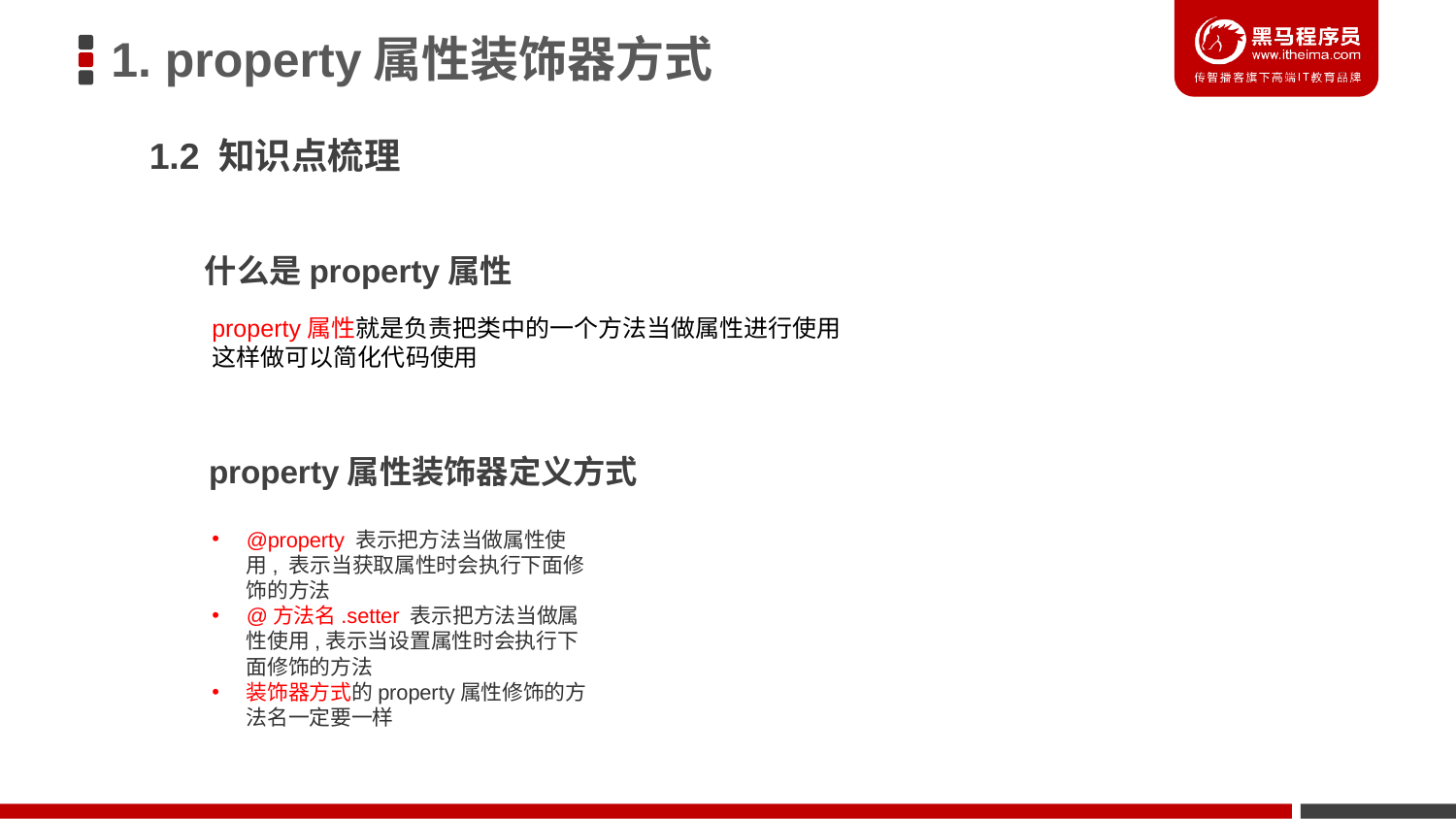

1. property属性装饰器方式
1.2 知识点梳理
什么是property属性
property属性就是负责把类中的一个方法当做属性进行使用
这样做可以简化代码使用
property属性装饰器定义方式
@property 表示把方法当做属性使用, 表示当获取属性时会执行下面修饰的方法
@方法名.setter 表示把方法当做属性使用,表示当设置属性时会执行下面修饰的方法
装饰器方式的property属性修饰的方法名一定要一样